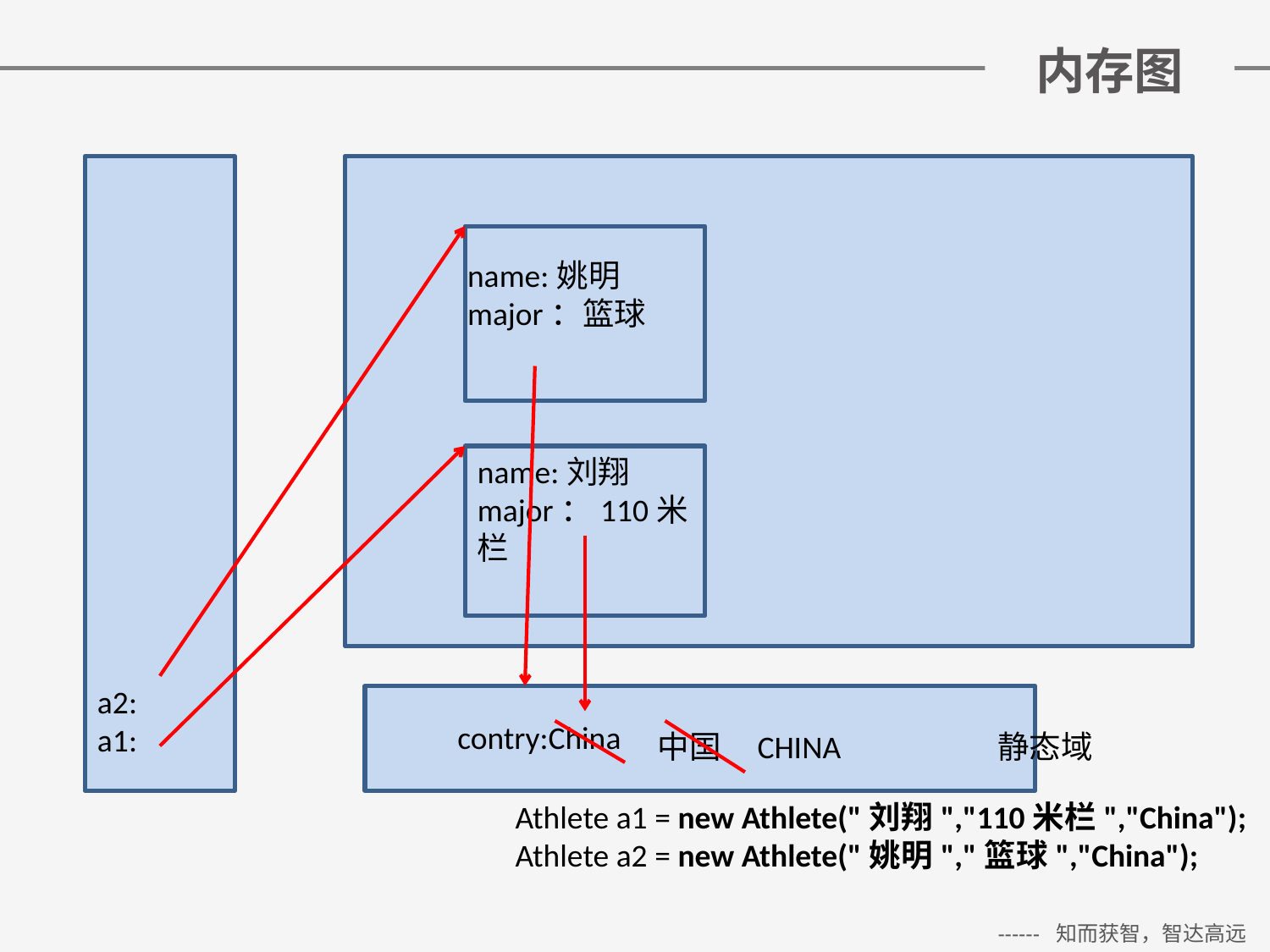

# 内存图

name:姚明
major：篮球

name:刘翔
major：110米栏
a2:
a1:

contry:China
中国
CHINA
静态域
Athlete a1 = new Athlete("刘翔","110米栏","China");
Athlete a2 = new Athlete("姚明","篮球","China");